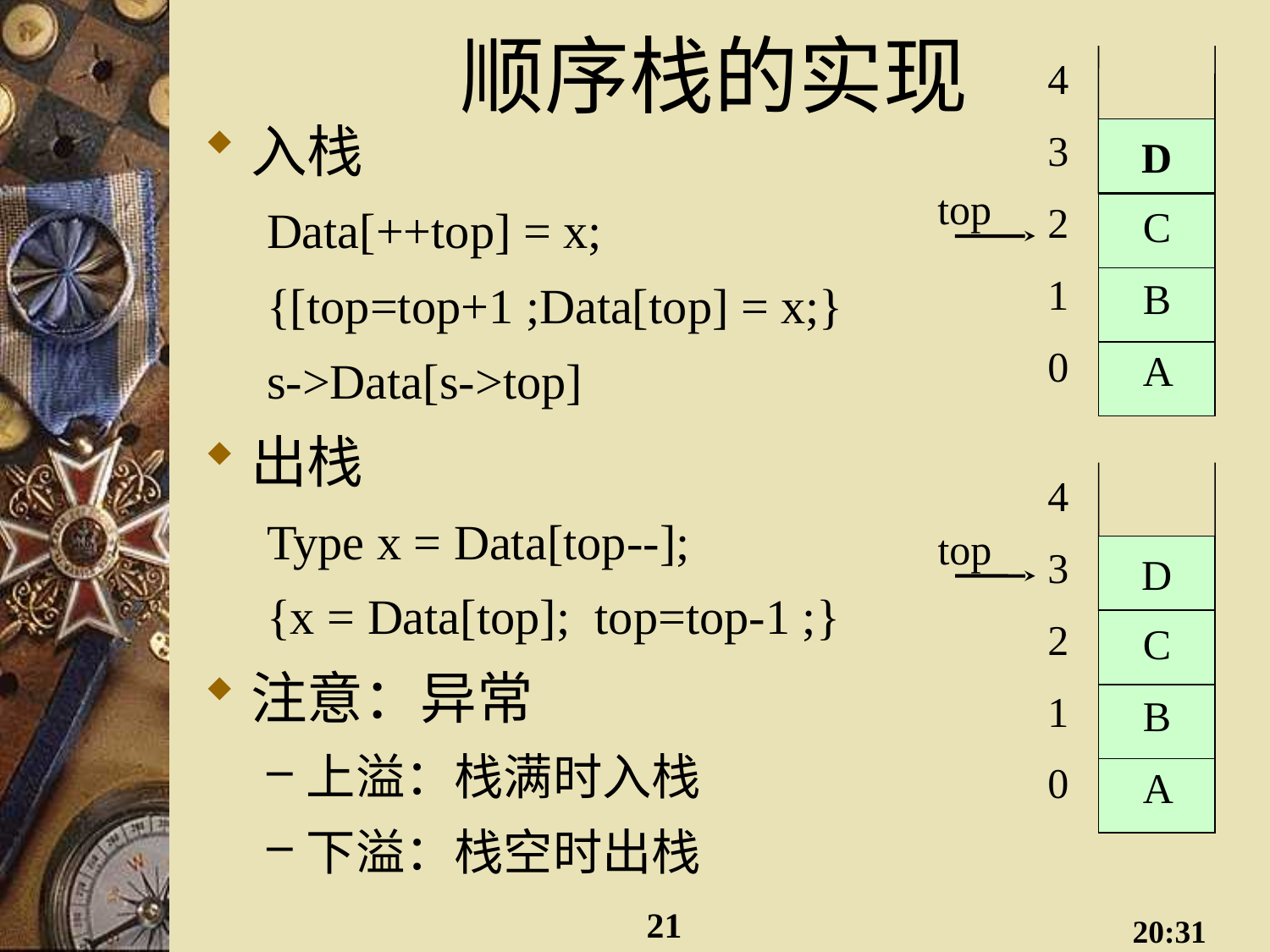

# 顺序栈的实现
4
3
2
1
0

入栈
Data[++top] = x;
{[top=top+1 ;Data[top] = x;}
s->Data[s->top]
出栈
Type x = Data[top--];
{x = Data[top];  top=top-1 ;}
注意：异常
上溢：栈满时入栈
下溢：栈空时出栈
D

top

C
B
A

4
3
2
1
0

top
D

C
B
A